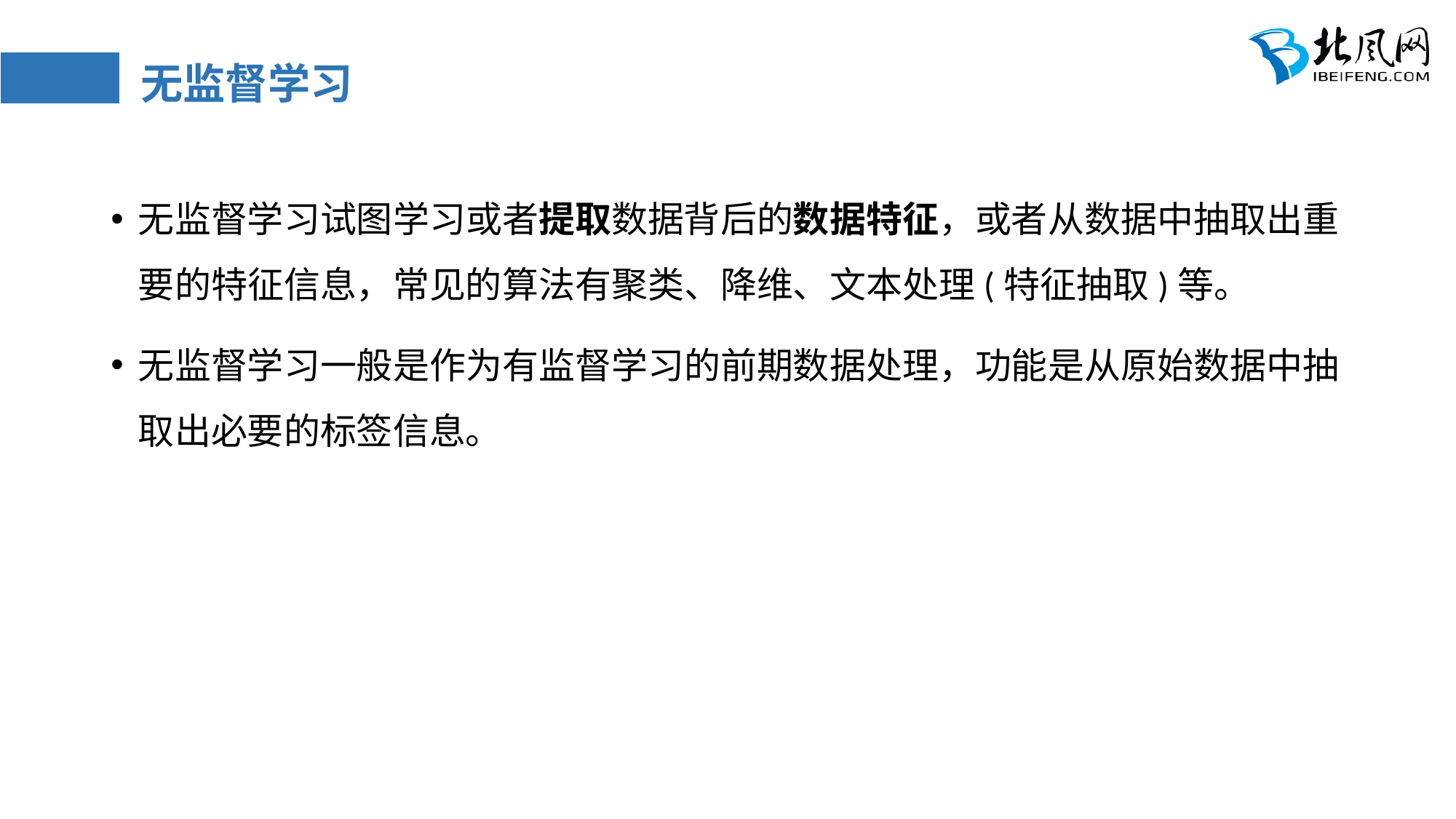

# 无监督学习
无监督学习试图学习或者提取数据背后的数据特征，或者从数据中抽取出重要的特征信息，常见的算法有聚类、降维、文本处理(特征抽取)等。
无监督学习一般是作为有监督学习的前期数据处理，功能是从原始数据中抽取出必要的标签信息。